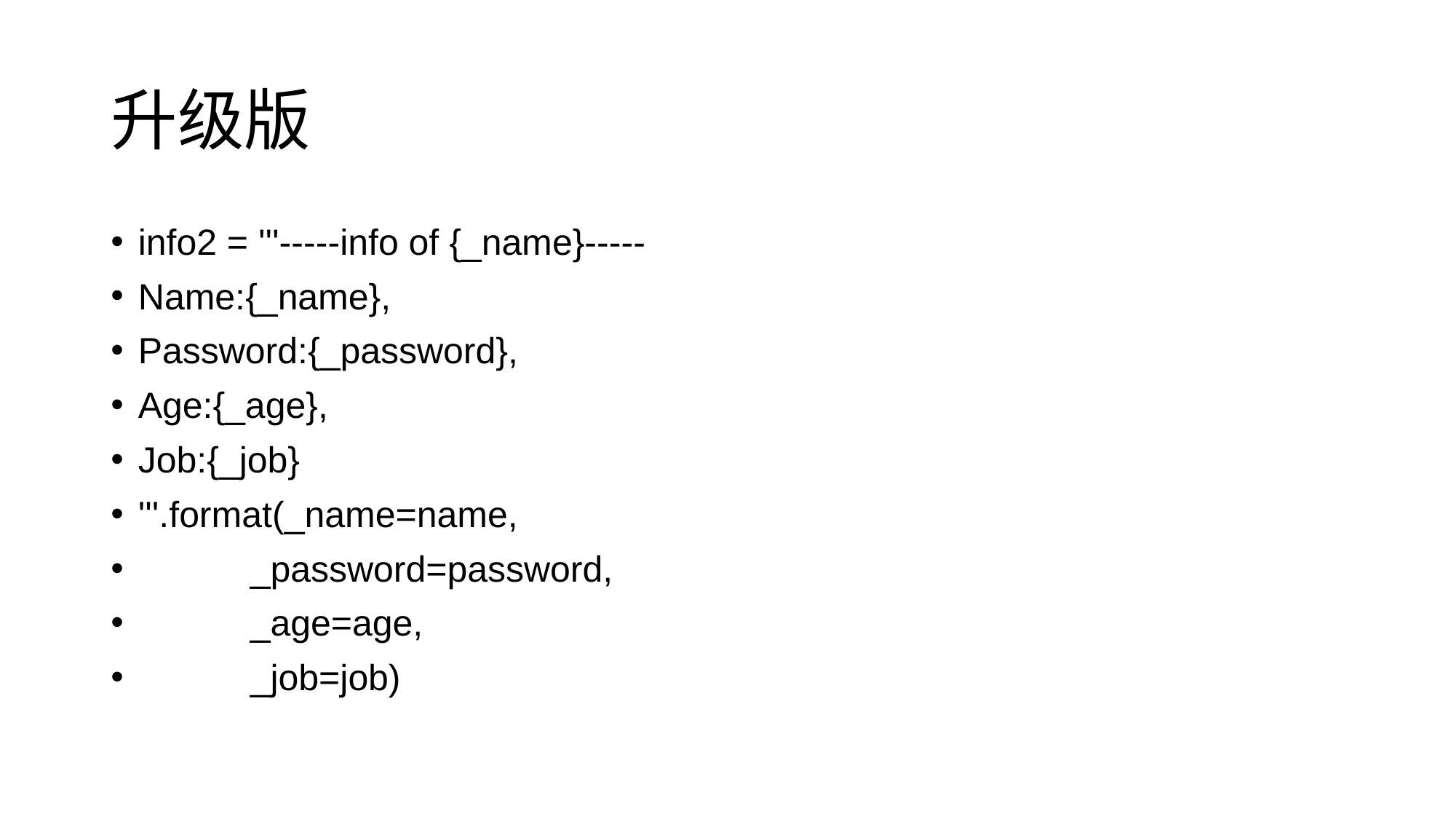

# 升级版
info2 = '''-----info of {_name}-----
Name:{_name},
Password:{_password},
Age:{_age},
Job:{_job}
'''.format(_name=name,
           _password=password,
           _age=age,
           _job=job)